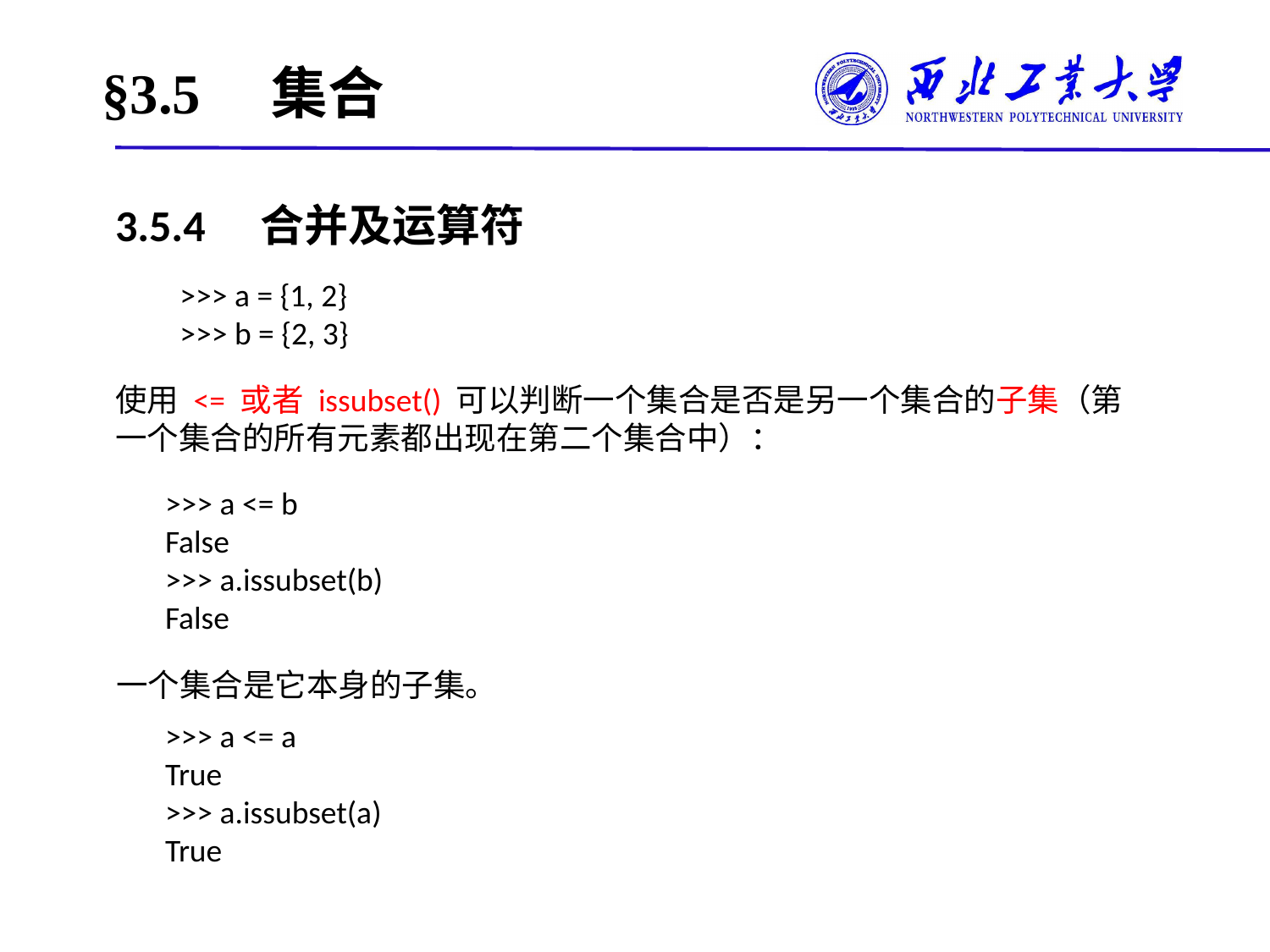

# §3.5　集合
3.5.4　合并及运算符

>>> a = {1, 2}
>>> b = {2, 3}
使用 <= 或者 issubset() 可以判断一个集合是否是另一个集合的子集（第一个集合的所有元素都出现在第二个集合中）：
>>> a <= b
False
>>> a.issubset(b)
False
一个集合是它本身的子集。
>>> a <= a
True
>>> a.issubset(a)
True